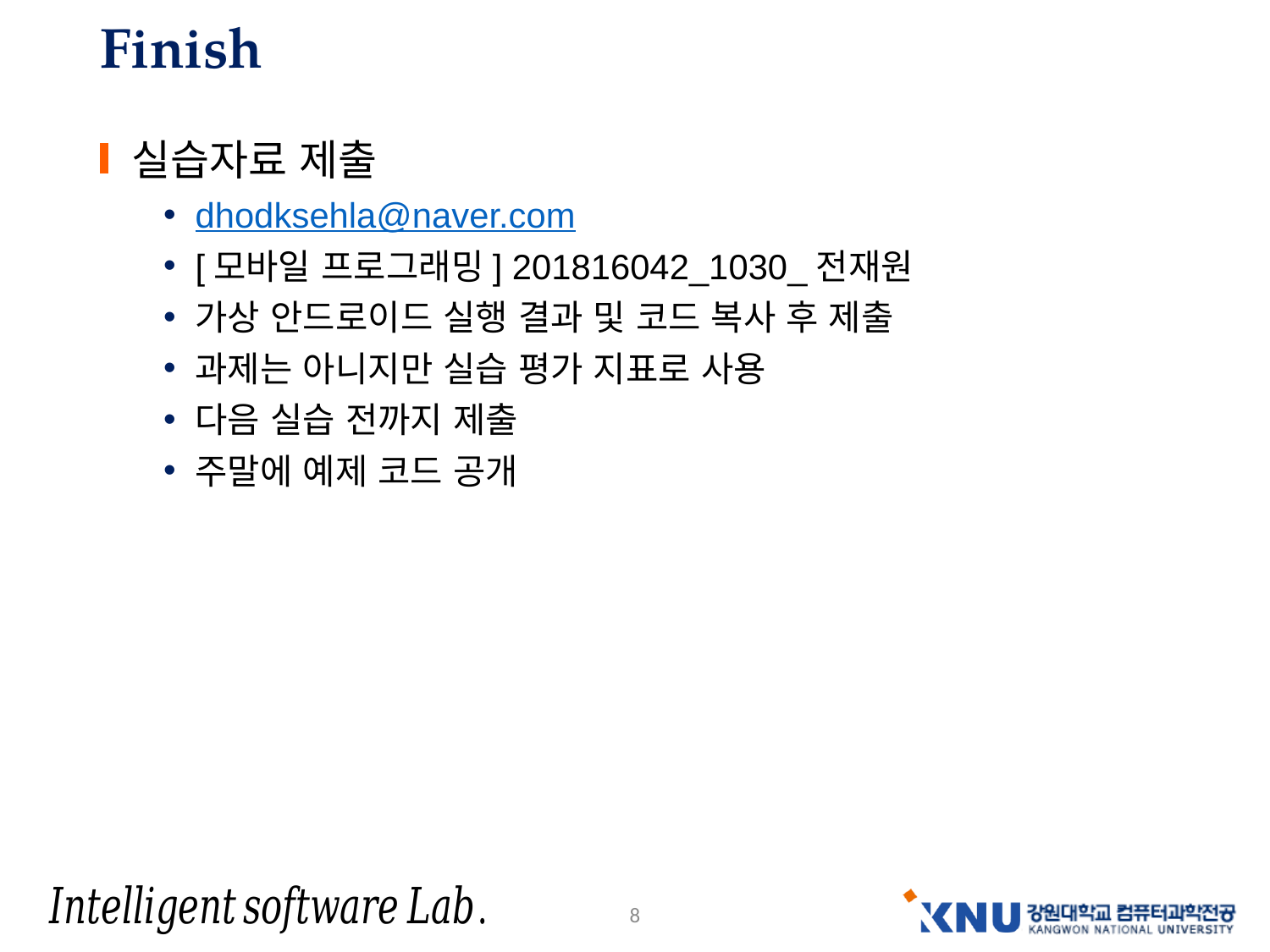

# Finish
실습자료 제출
dhodksehla@naver.com
[모바일 프로그래밍] 201816042_1030_전재원
가상 안드로이드 실행 결과 및 코드 복사 후 제출
과제는 아니지만 실습 평가 지표로 사용
다음 실습 전까지 제출
주말에 예제 코드 공개